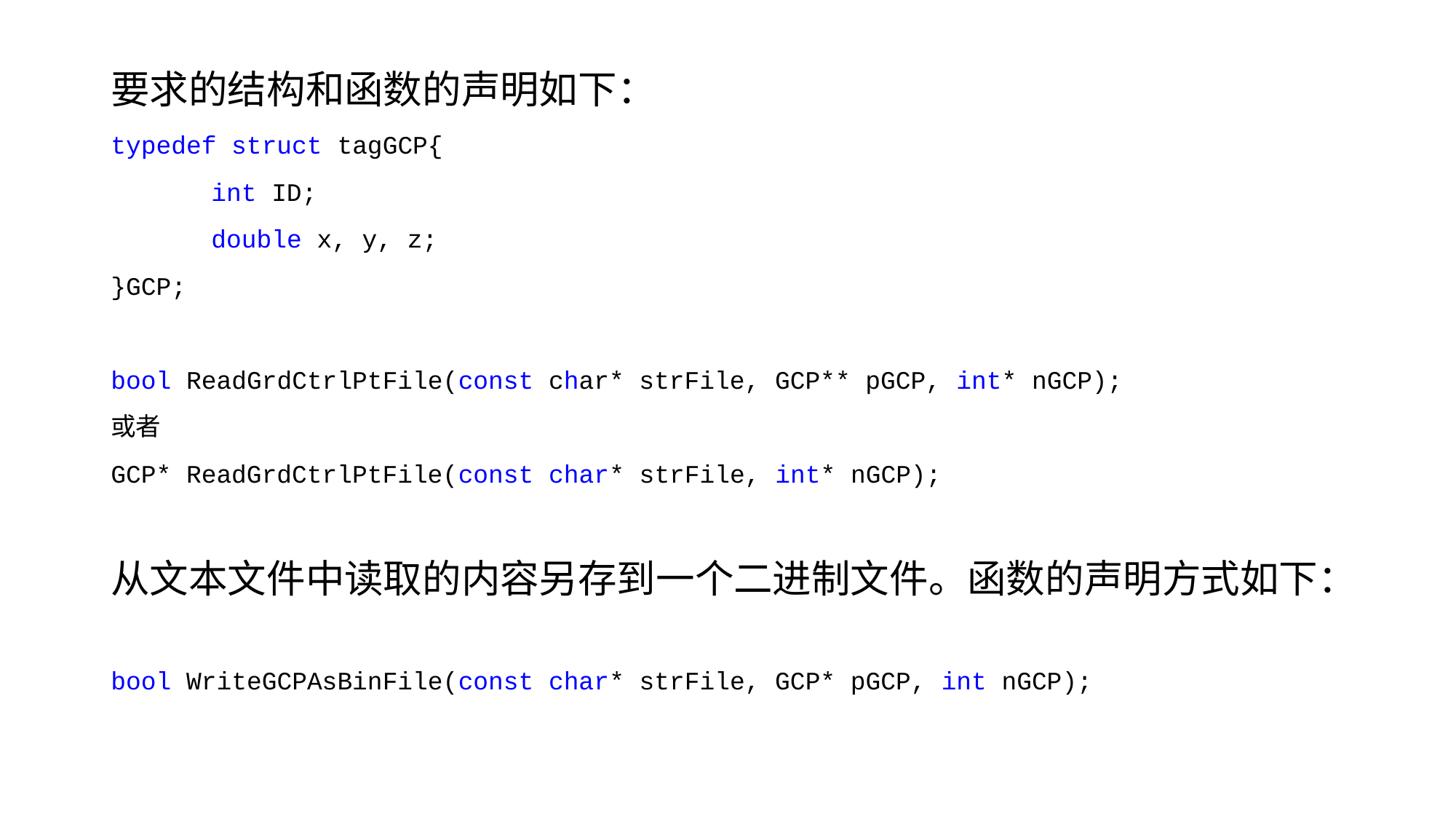

要求的结构和函数的声明如下：
typedef struct tagGCP{
	int ID;
	double x, y, z;
}GCP;

bool ReadGrdCtrlPtFile(const char* strFile, GCP** pGCP, int* nGCP);
或者
GCP* ReadGrdCtrlPtFile(const char* strFile, int* nGCP);

从文本文件中读取的内容另存到一个二进制文件。函数的声明方式如下：

bool WriteGCPAsBinFile(const char* strFile, GCP* pGCP, int nGCP);